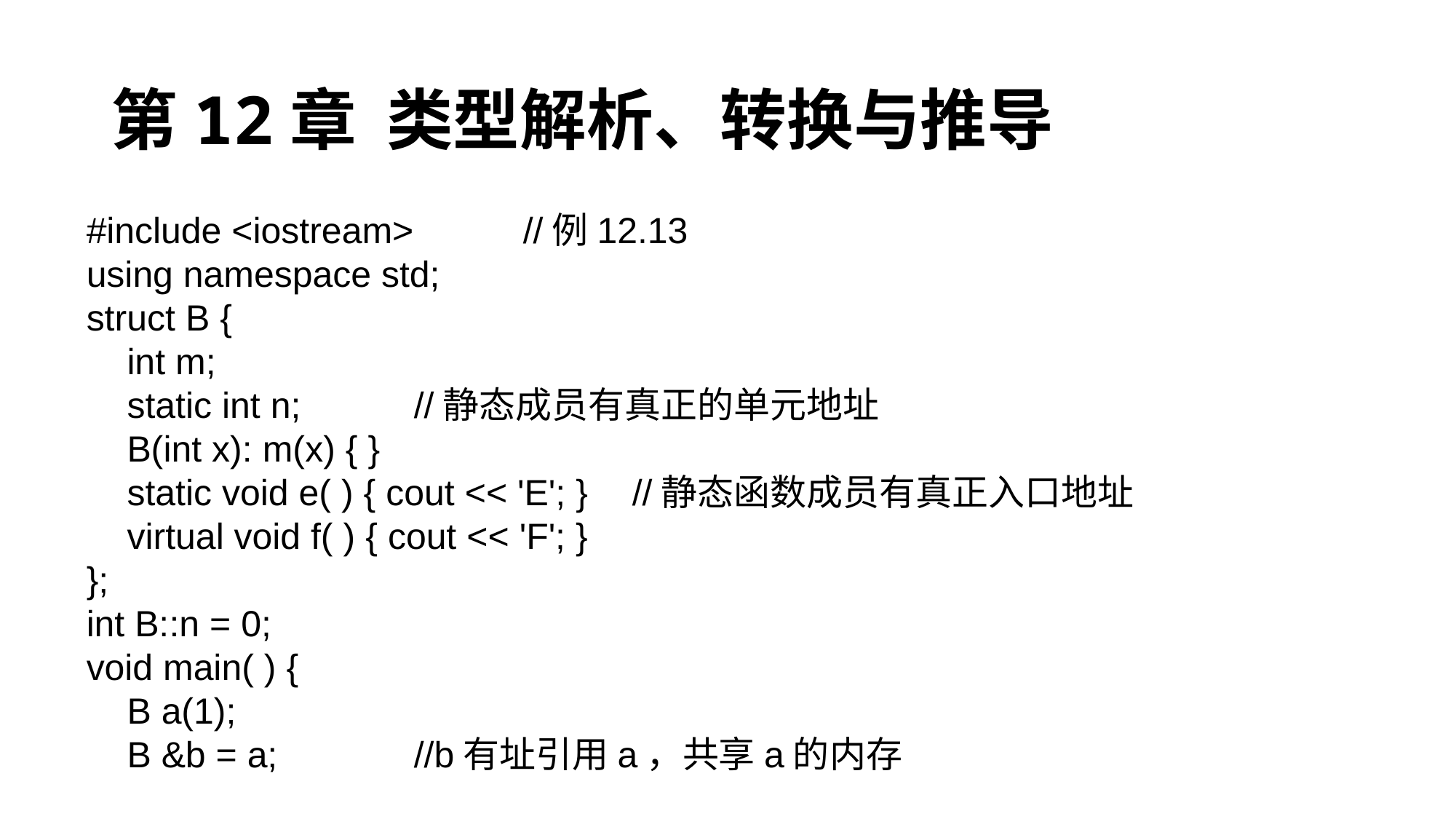

# 第12章  类型解析、转换与推导
#include <iostream>  	//例12.13
using namespace std;
struct B {
    int m;
    static int n;		//静态成员有真正的单元地址
    B(int x): m(x) { }
    static void e( ) { cout << 'E'; }	//静态函数成员有真正入口地址
    virtual void f( ) { cout << 'F'; }
};
int B::n = 0;
void main( ) {
    B a(1);
    B &b = a;		//b有址引用a，共享a的内存